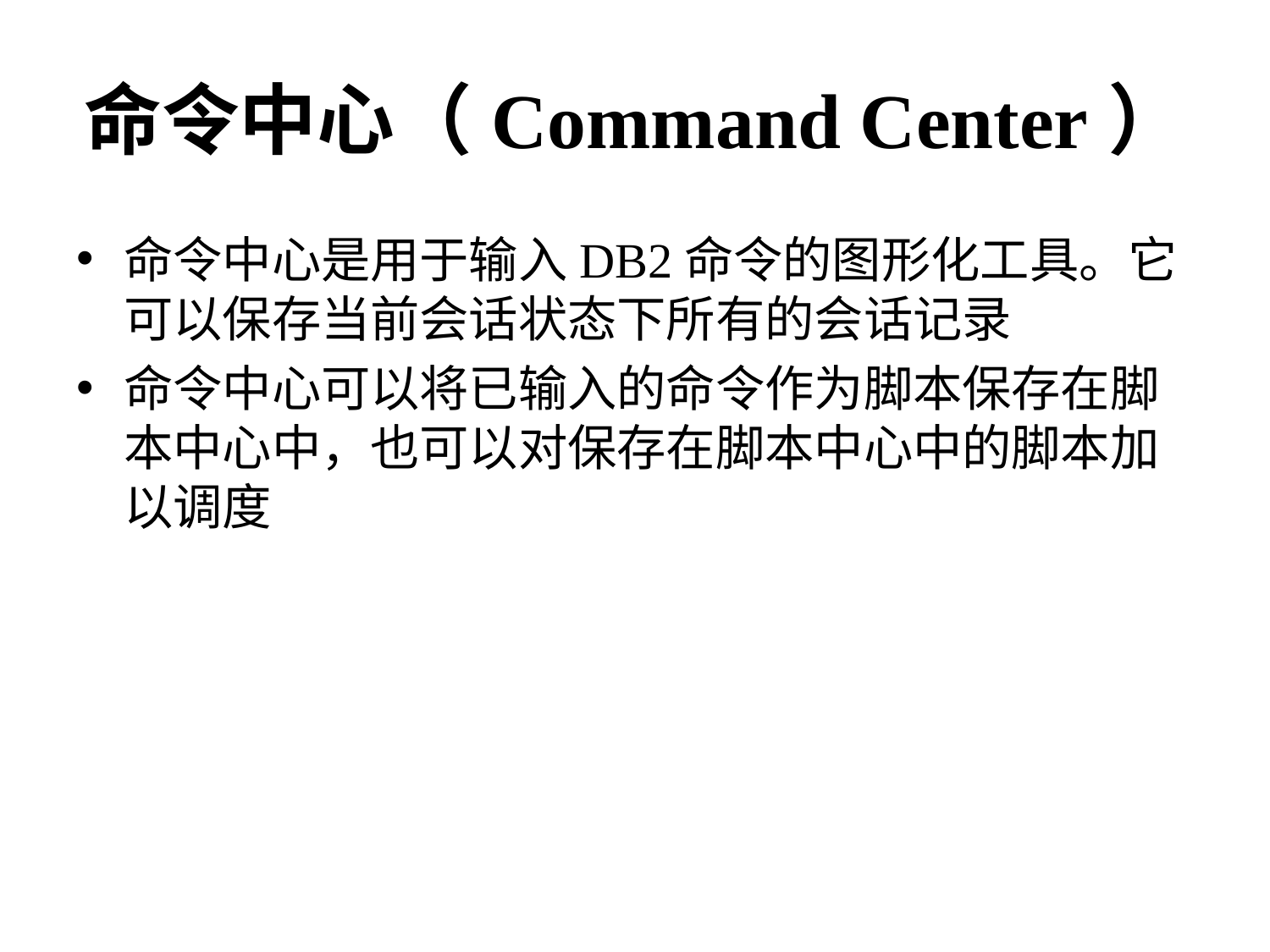

# 命令中心（Command Center）
命令中心是用于输入DB2命令的图形化工具。它可以保存当前会话状态下所有的会话记录
命令中心可以将已输入的命令作为脚本保存在脚本中心中，也可以对保存在脚本中心中的脚本加以调度